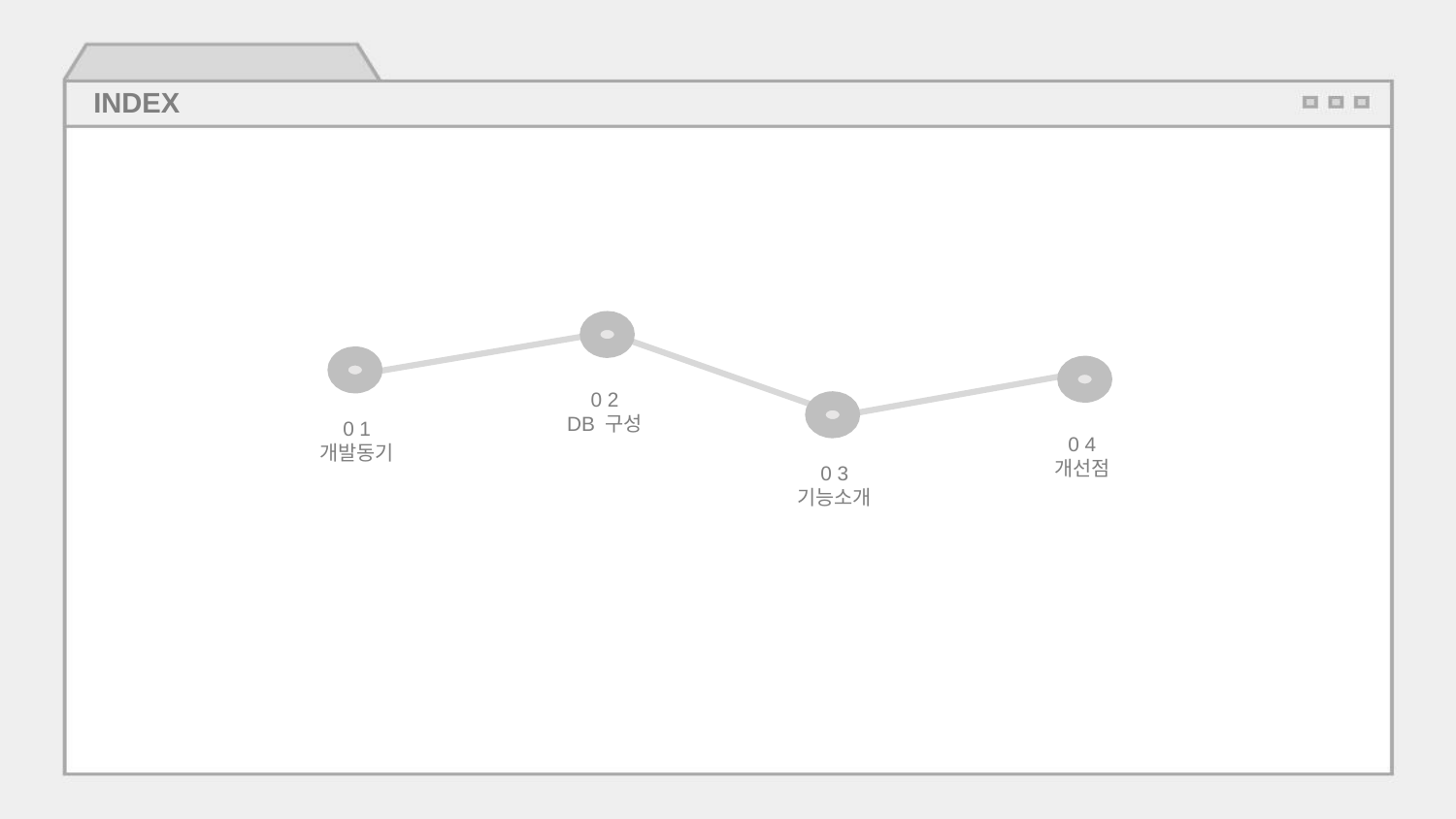

INDEX

0 2
DB 구성

0 1
개발동기
0 4
개선점
0 3
기능소개